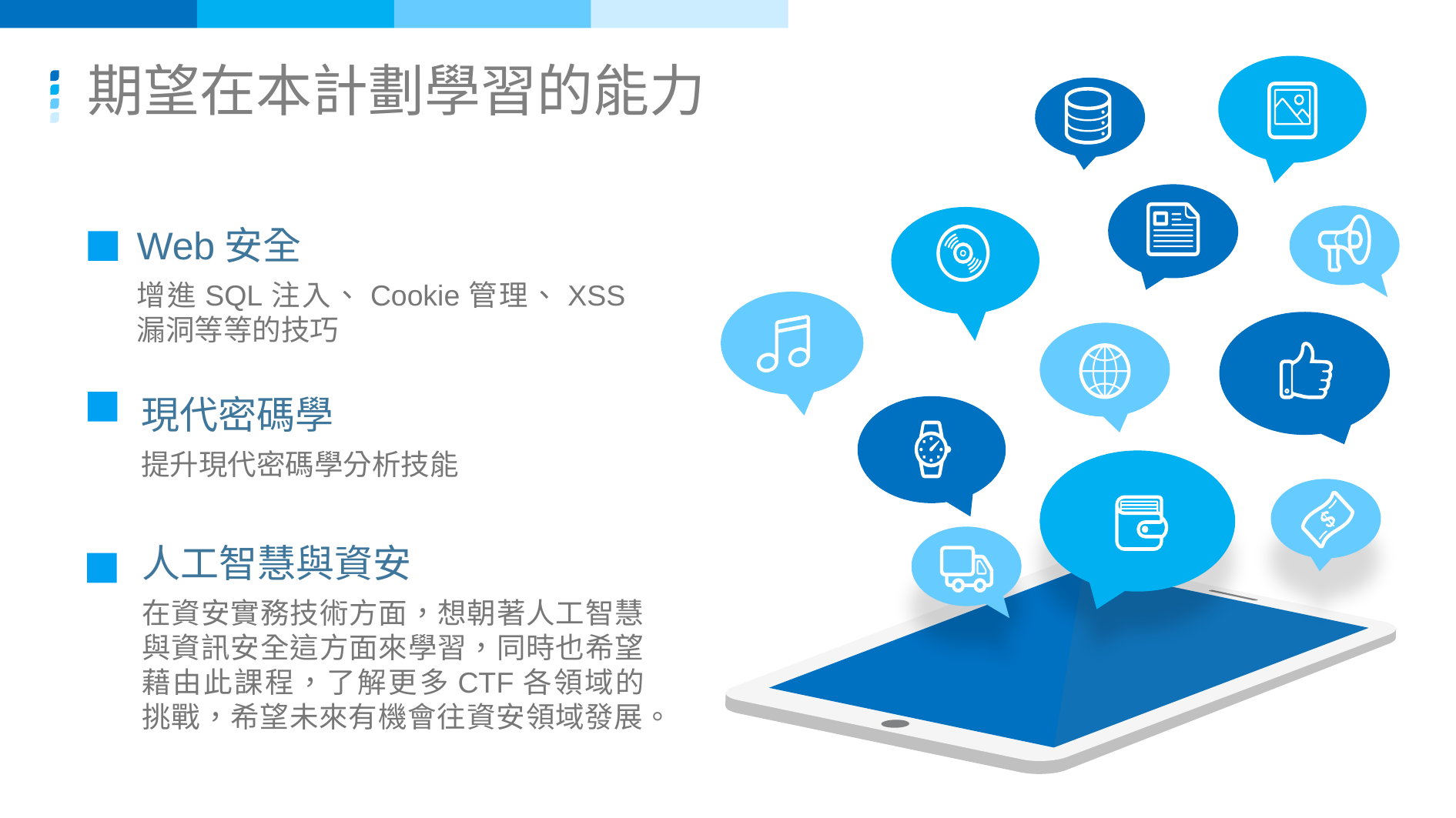

期望在本計劃學習的能力

Web安全
增進SQL注入、Cookie管理、XSS漏洞等等的技巧

現代密碼學
提升現代密碼學分析技能

人工智慧與資安
在資安實務技術方面，想朝著人工智慧與資訊安全這方面來學習，同時也希望藉由此課程，了解更多CTF各領域的挑戰，希望未來有機會往資安領域發展。